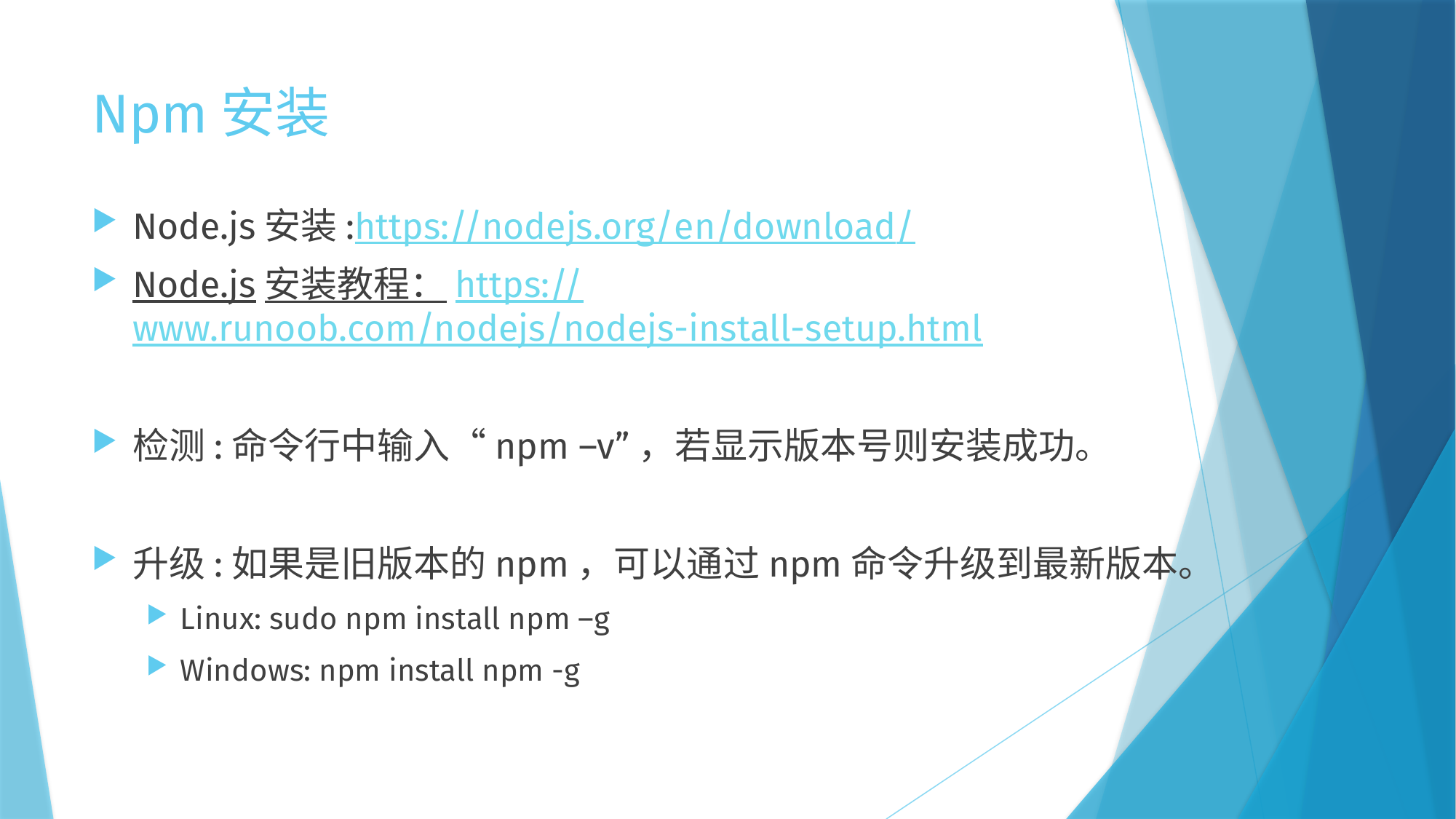

# Npm安装
Node.js安装:https://nodejs.org/en/download/
Node.js安装教程：https://www.runoob.com/nodejs/nodejs-install-setup.html

检测:命令行中输入“npm –v”，若显示版本号则安装成功。

升级:如果是旧版本的npm，可以通过npm命令升级到最新版本。
Linux: sudo npm install npm –g
Windows: npm install npm -g